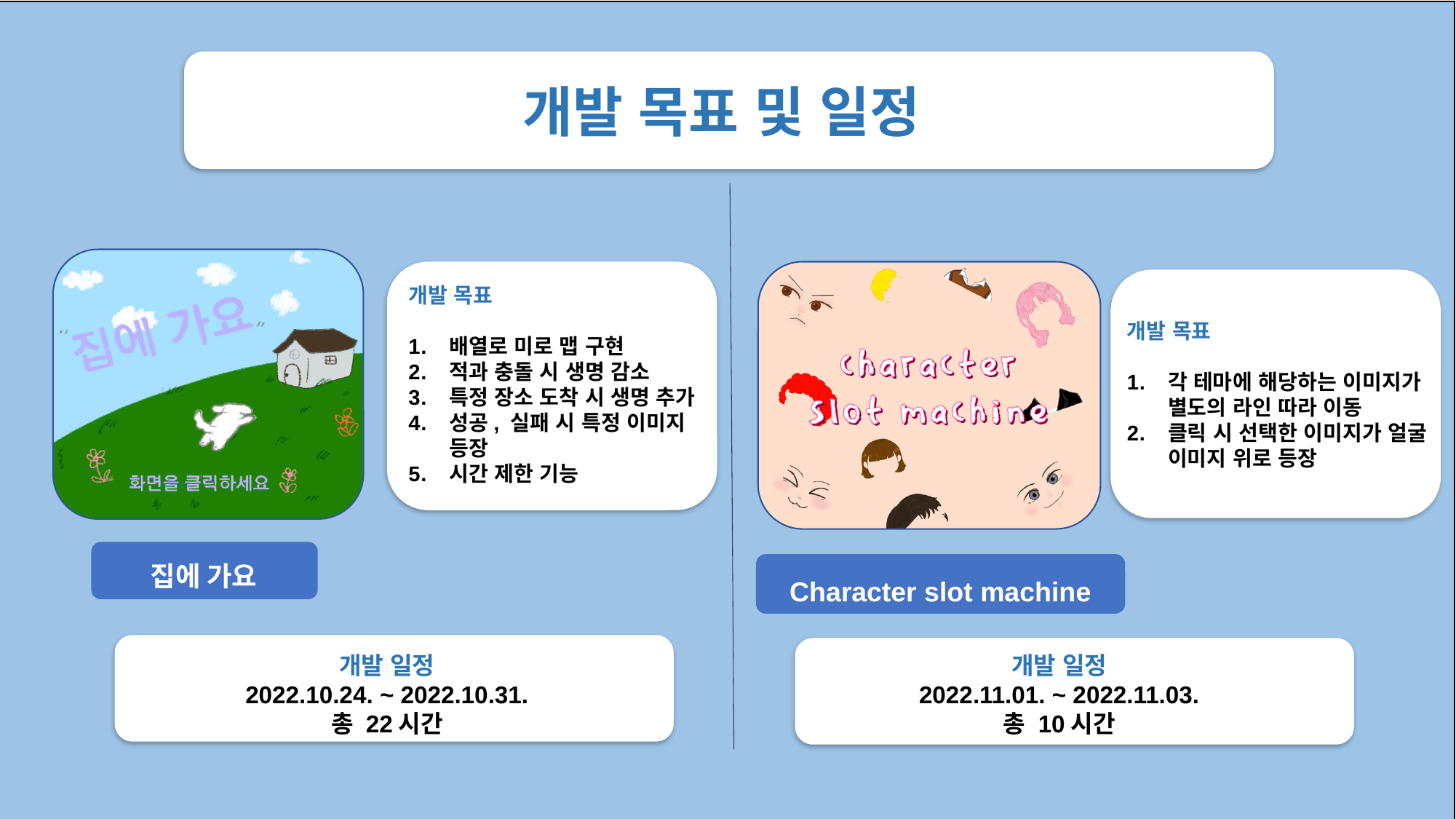

개발 목표 및 일정
주제

개발 목표

배열로 미로 맵 구현
적과 충돌 시 생명 감소
특정 장소 도착 시 생명 추가
성공, 실패 시 특정 이미지 등장
시간 제한 기능
개발 목표

각 테마에 해당하는 이미지가 별도의 라인 따라 이동
클릭 시 선택한 이미지가 얼굴 이미지 위로 등장

집에 가요

Character slot machine

개발 일정
2022.10.24. ~ 2022.10.31.
총 22시간
개발 일정
2022.11.01. ~ 2022.11.03.
총 10시간